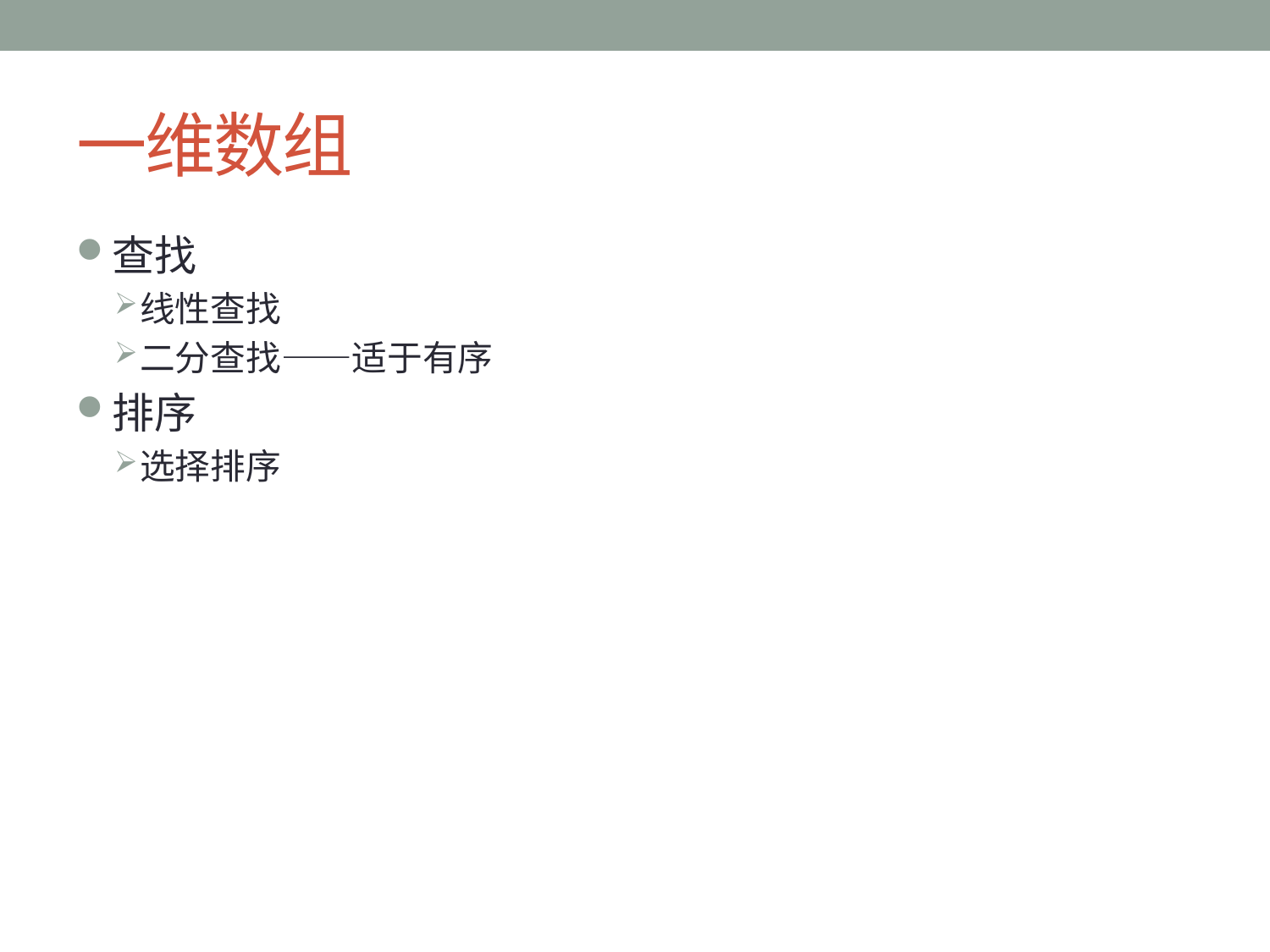

# 一维数组
查找
线性查找
二分查找——适于有序
排序
选择排序